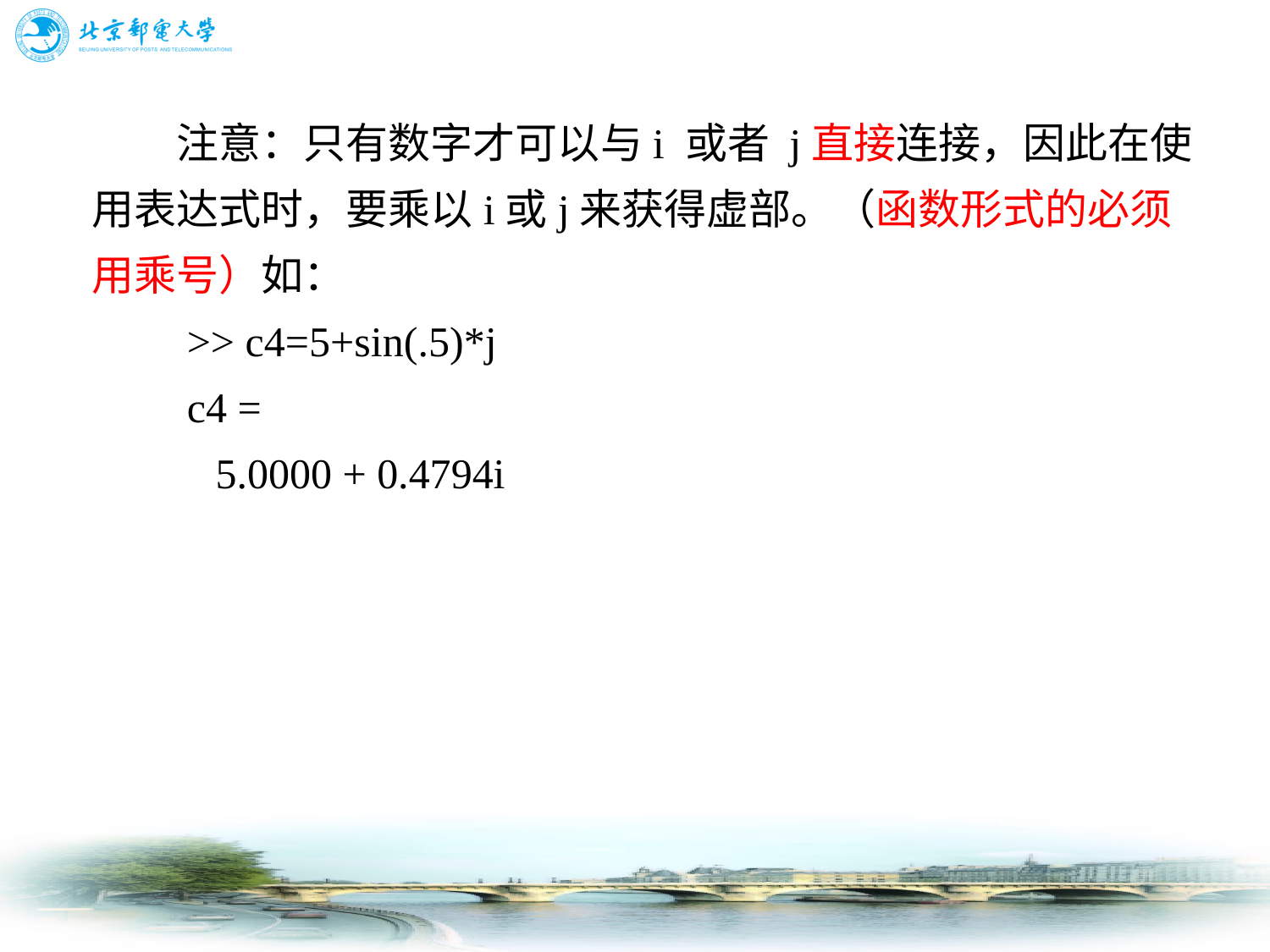

# 注意：只有数字才可以与i 或者 j直接连接，因此在使用表达式时，要乘以i或j来获得虚部。（函数形式的必须用乘号）如： 　　>> c4=5+sin(.5)*j 　　c4 = 　　   5.0000 + 0.4794i